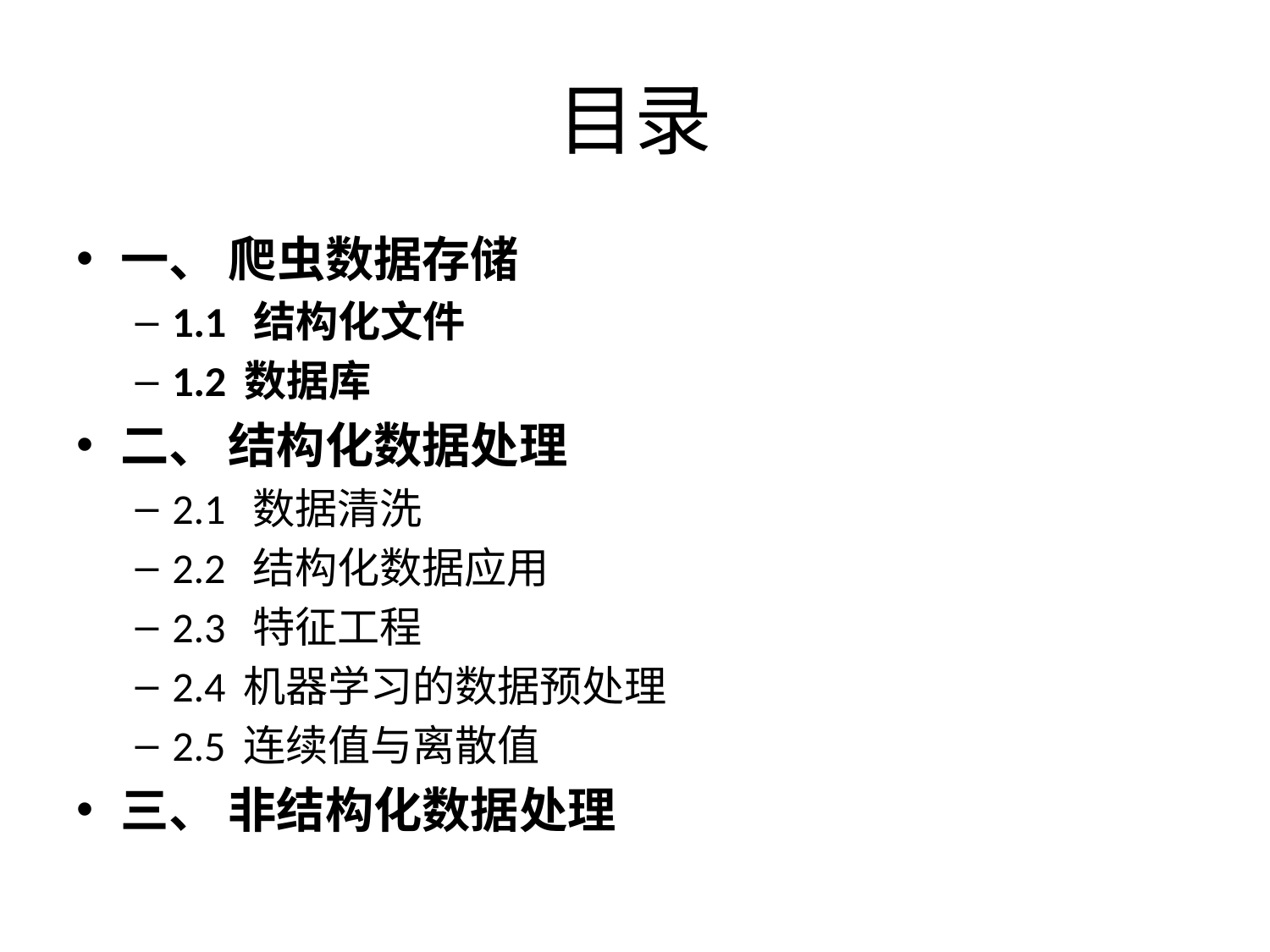

# 目录
一、 爬虫数据存储
1.1  结构化文件
1.2 数据库
二、 结构化数据处理
2.1  数据清洗
2.2  结构化数据应用
2.3  特征工程
2.4 机器学习的数据预处理
2.5 连续值与离散值
三、 非结构化数据处理